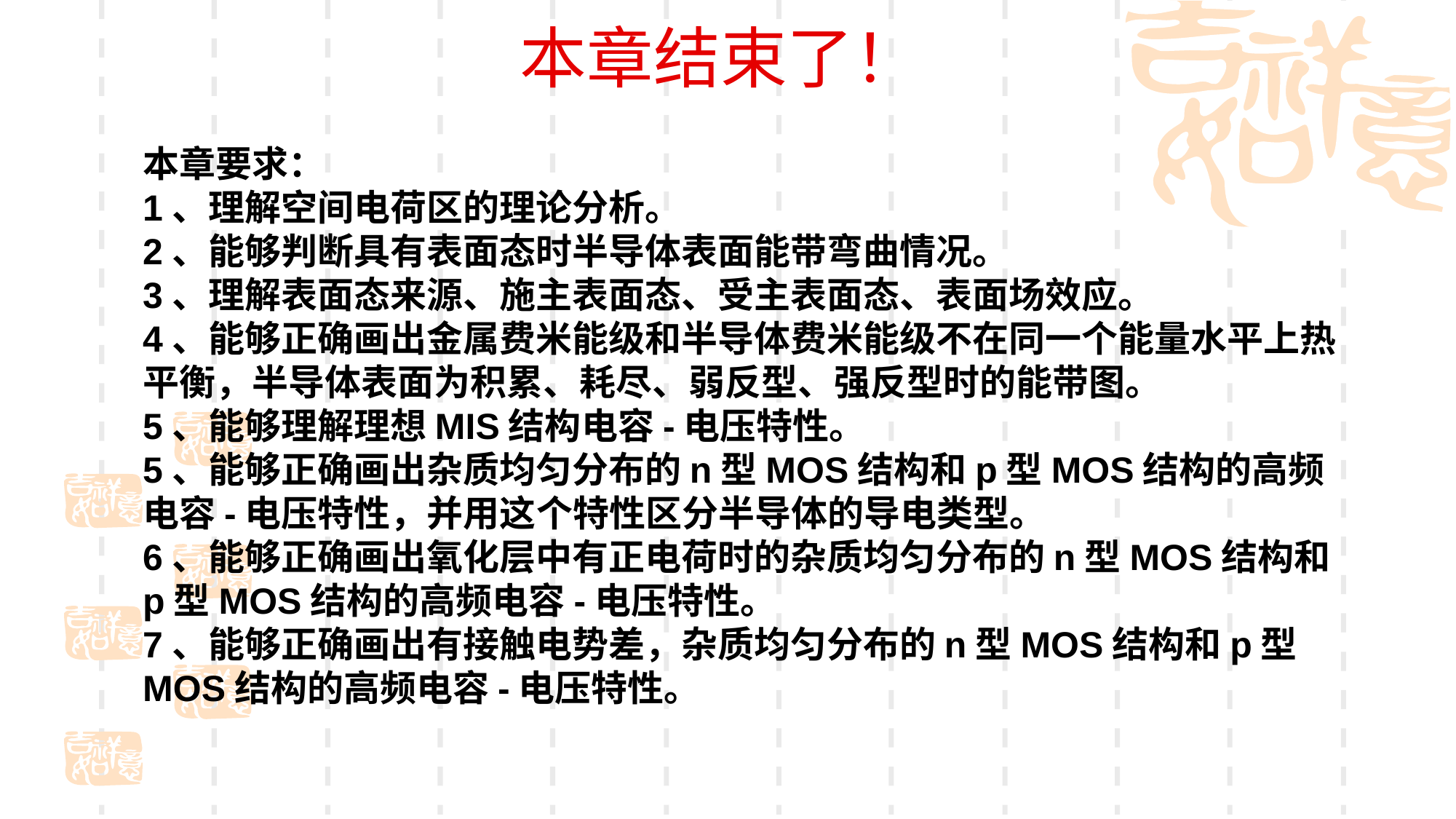

# 本章结束了！
本章要求：
1、理解空间电荷区的理论分析。
2、能够判断具有表面态时半导体表面能带弯曲情况。
3、理解表面态来源、施主表面态、受主表面态、表面场效应。
4、能够正确画出金属费米能级和半导体费米能级不在同一个能量水平上热平衡，半导体表面为积累、耗尽、弱反型、强反型时的能带图。
5、能够理解理想MIS结构电容-电压特性。
5、能够正确画出杂质均匀分布的n型MOS结构和p型MOS结构的高频电容-电压特性，并用这个特性区分半导体的导电类型。
6、能够正确画出氧化层中有正电荷时的杂质均匀分布的n型MOS结构和p型MOS结构的高频电容-电压特性。
7、能够正确画出有接触电势差，杂质均匀分布的n型MOS结构和p型MOS结构的高频电容-电压特性。